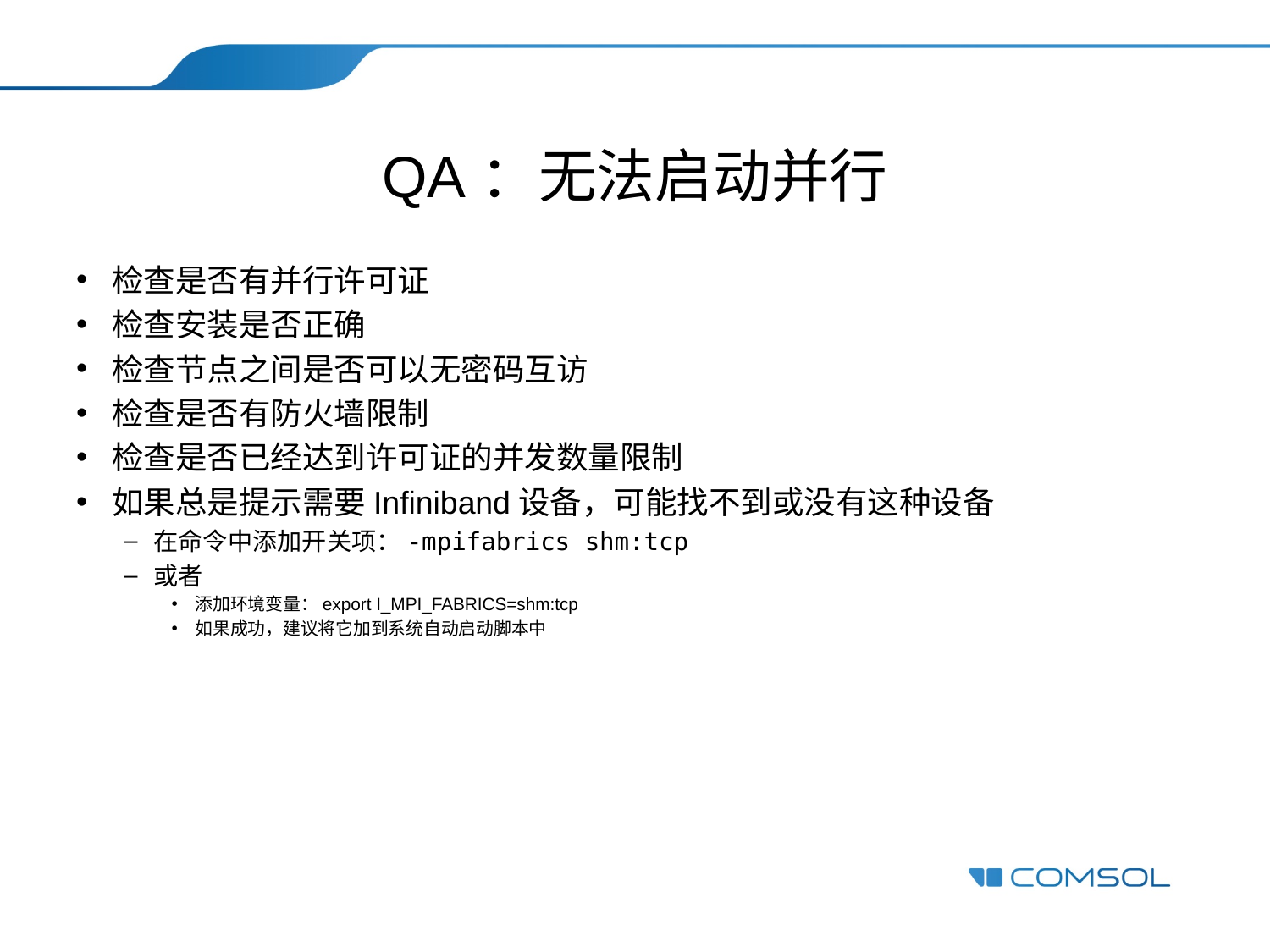

# QA：无法启动并行
检查是否有并行许可证
检查安装是否正确
检查节点之间是否可以无密码互访
检查是否有防火墙限制
检查是否已经达到许可证的并发数量限制
如果总是提示需要Infiniband设备，可能找不到或没有这种设备
在命令中添加开关项：-mpifabrics shm:tcp
或者
添加环境变量：export I_MPI_FABRICS=shm:tcp
如果成功，建议将它加到系统自动启动脚本中